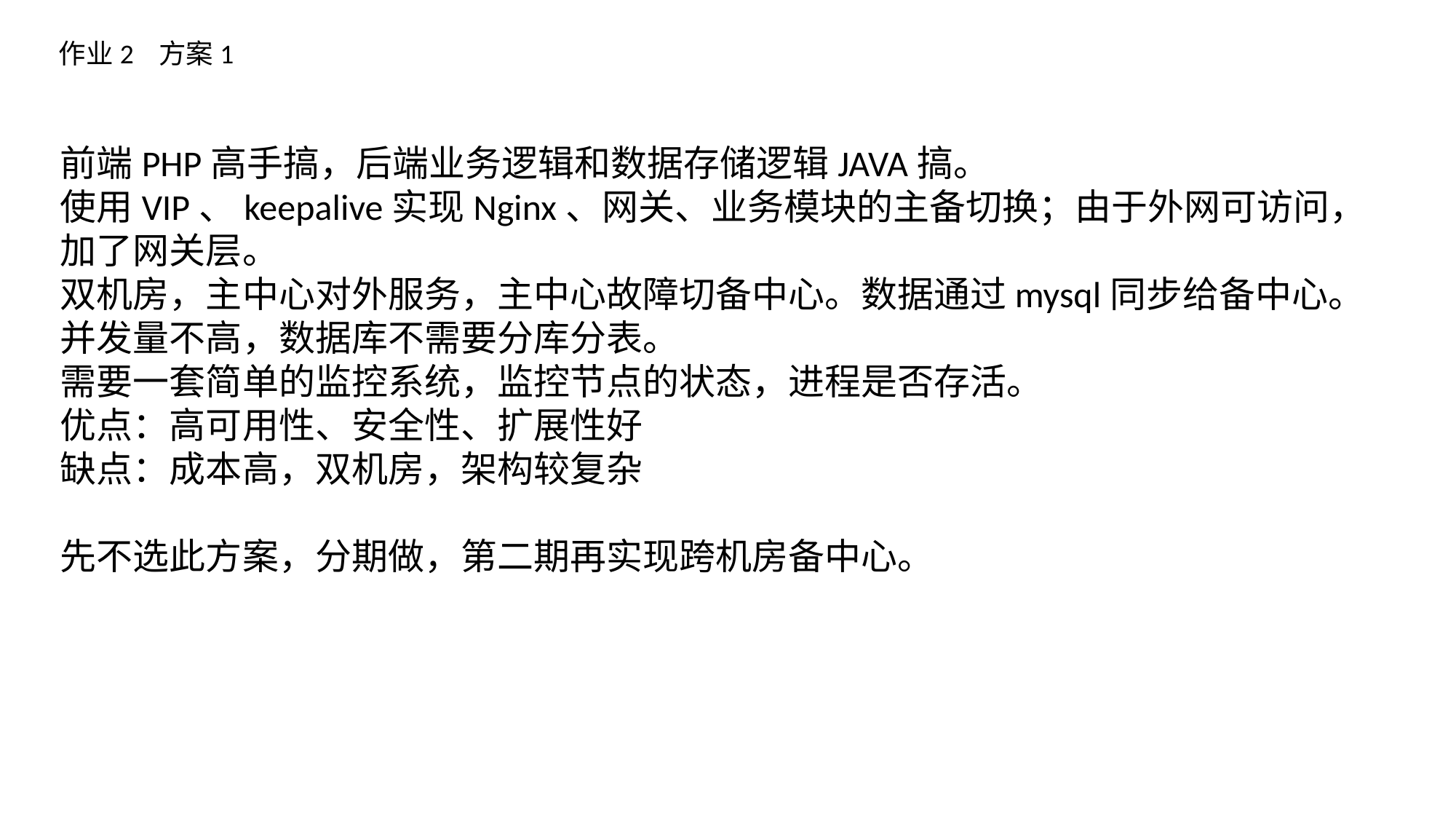

作业2   方案1
前端PHP高手搞，后端业务逻辑和数据存储逻辑JAVA搞。
使用VIP、keepalive实现Nginx、网关、业务模块的主备切换；由于外网可访问，加了网关层。
双机房，主中心对外服务，主中心故障切备中心。数据通过mysql同步给备中心。
并发量不高，数据库不需要分库分表。
需要一套简单的监控系统，监控节点的状态，进程是否存活。
优点：高可用性、安全性、扩展性好
缺点：成本高，双机房，架构较复杂

先不选此方案，分期做，第二期再实现跨机房备中心。